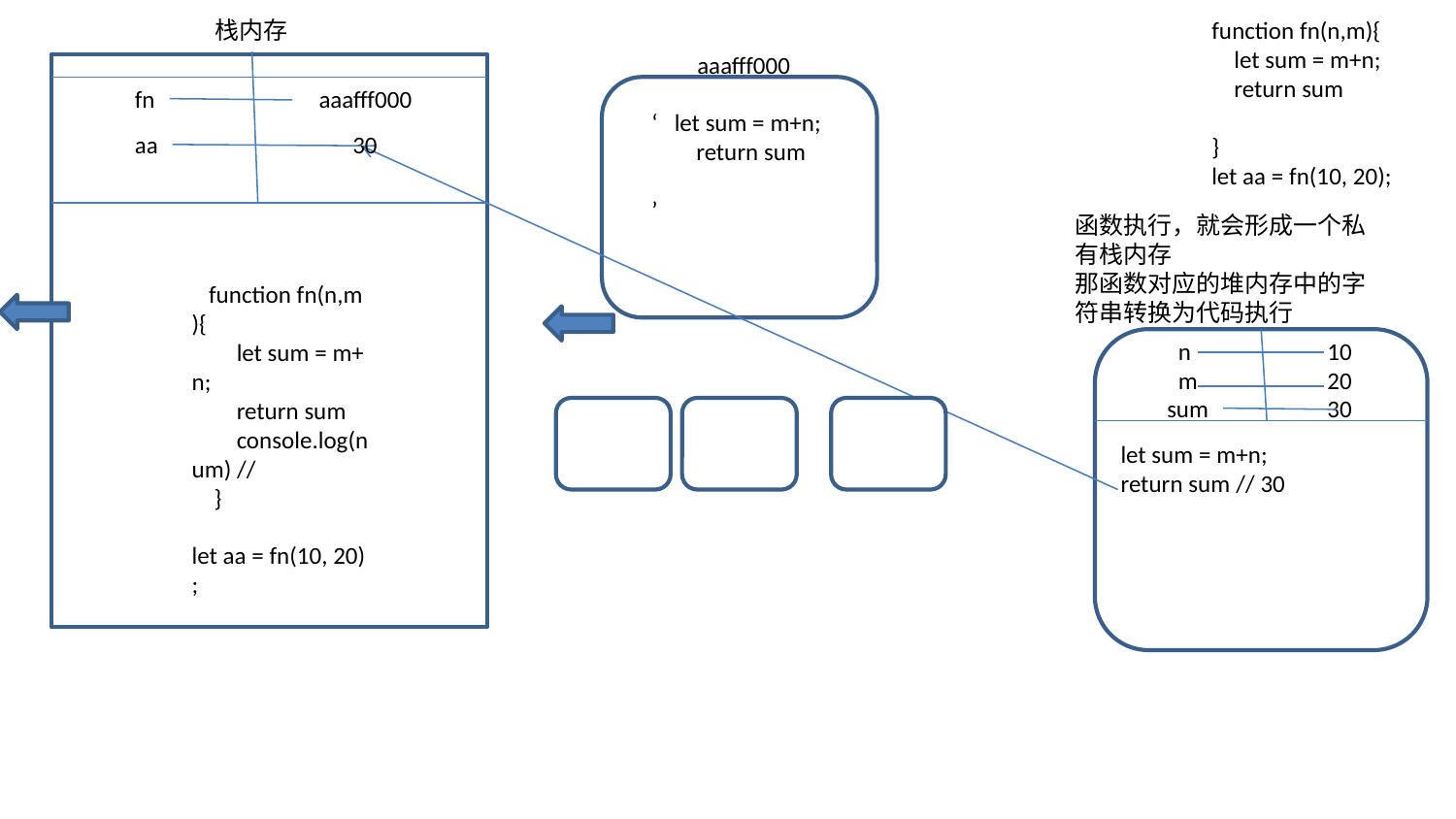

栈内存
    function fn(n,m){
        let sum = m+n;
        return sum

    }
    let aa = fn(10, 20);
aaafff000

fn
aaafff000

‘   let sum = m+n;
        return sum

’
aa
30
函数执行，就会形成一个私有栈内存
那函数对应的堆内存中的字符串转换为代码执行
   function fn(n,m){
        let sum = m+n;
        return sum
        console.log(num) //
    }

let aa = fn(10, 20);

n
m
10
20
sum
30

let sum = m+n;
return sum // 30